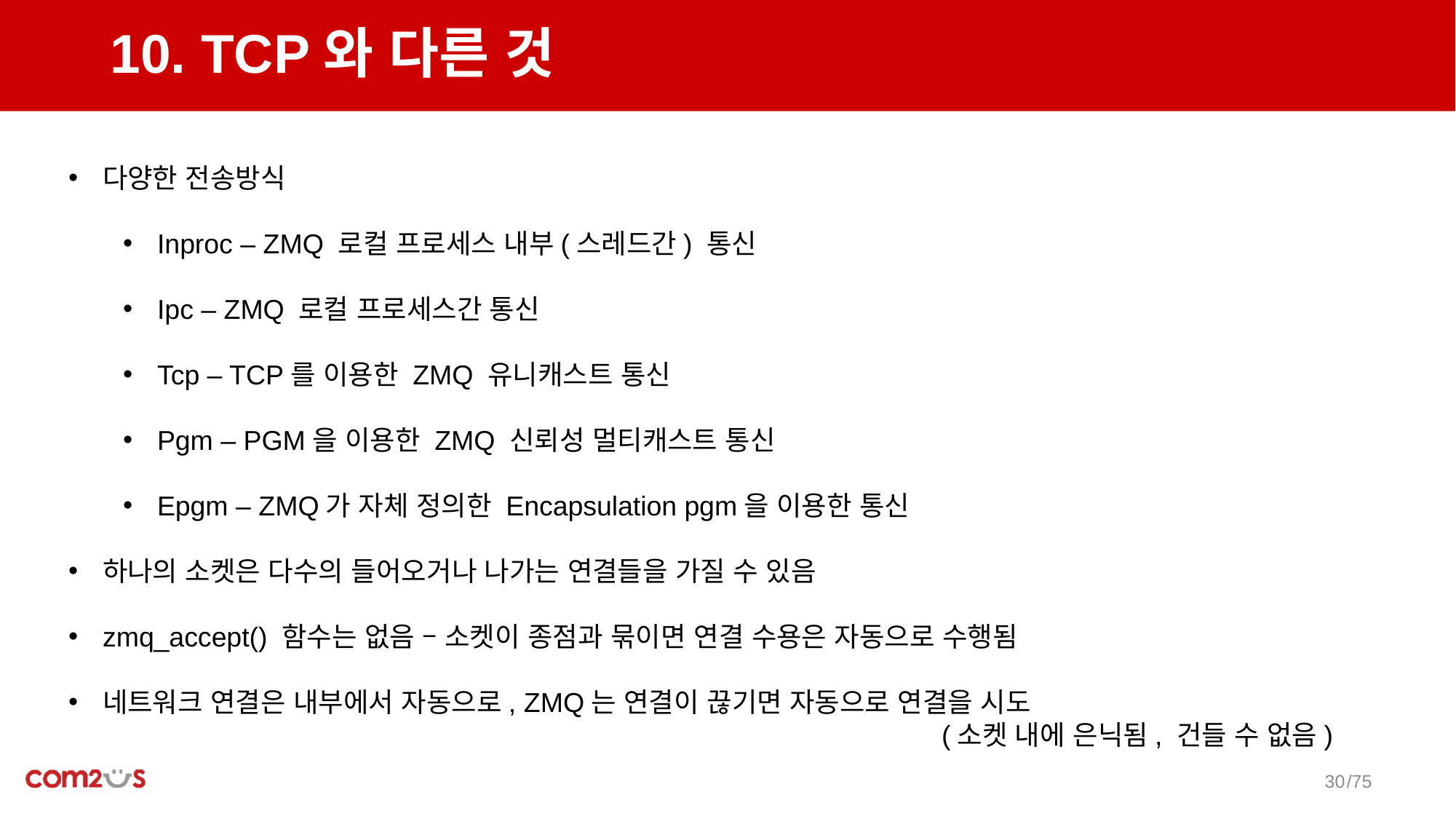

# 10. TCP와 다른 것
다양한 전송방식

Inproc – ZMQ 로컬 프로세스 내부(스레드간) 통신

Ipc – ZMQ 로컬 프로세스간 통신

Tcp – TCP를 이용한 ZMQ 유니캐스트 통신

Pgm – PGM을 이용한 ZMQ 신뢰성 멀티캐스트 통신

Epgm – ZMQ가 자체 정의한 Encapsulation pgm을 이용한 통신

하나의 소켓은 다수의 들어오거나 나가는 연결들을 가질 수 있음

zmq_accept() 함수는 없음 – 소켓이 종점과 묶이면 연결 수용은 자동으로 수행됨

네트워크 연결은 내부에서 자동으로, ZMQ는 연결이 끊기면 자동으로 연결을 시도
								(소켓 내에 은닉됨, 건들 수 없음)
30